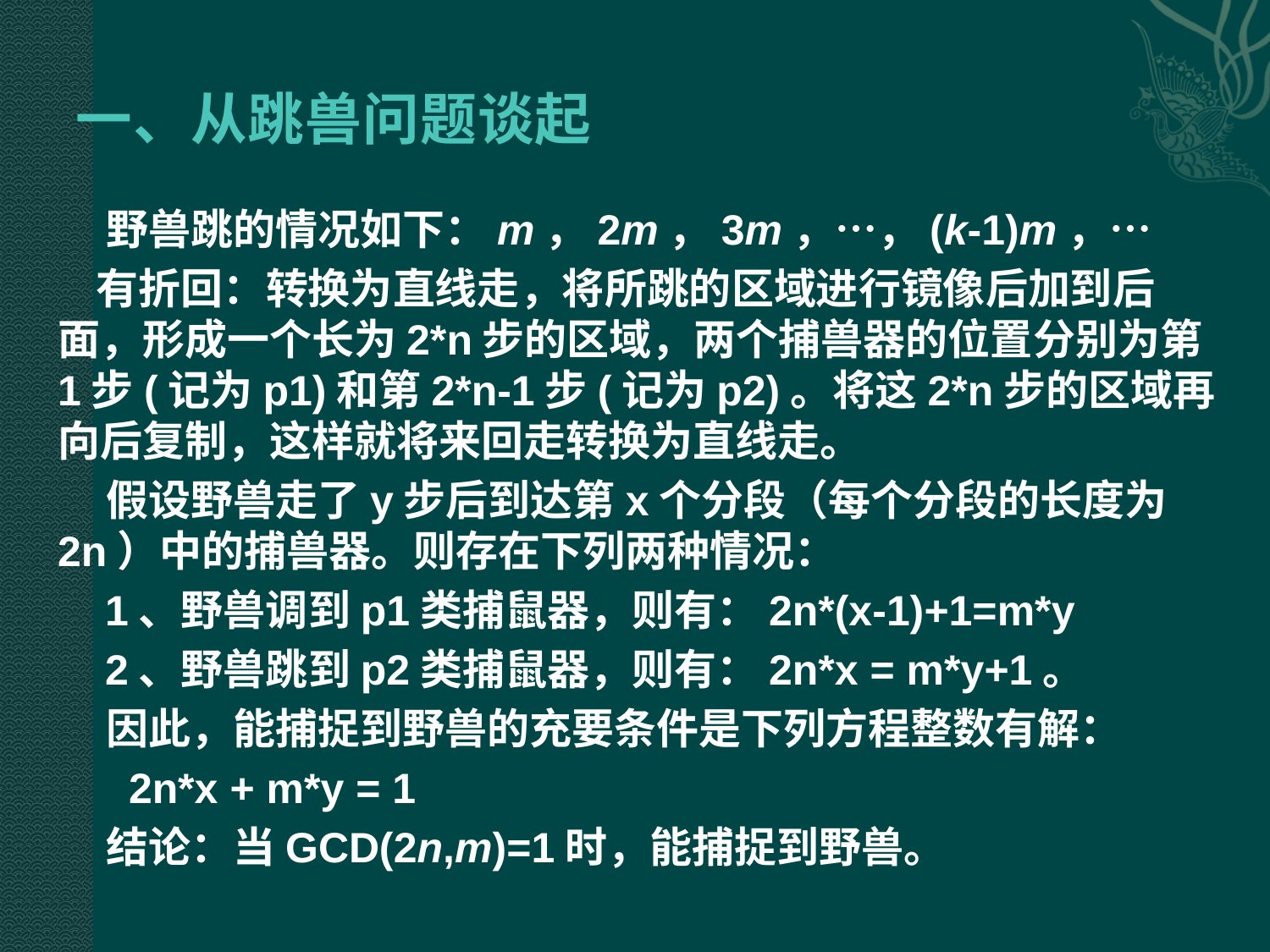

# 一、从跳兽问题谈起
    野兽跳的情况如下：m，2m，3m，…，(k-1)m，…
   有折回：转换为直线走，将所跳的区域进行镜像后加到后面，形成一个长为2*n步的区域，两个捕兽器的位置分别为第1步(记为p1)和第2*n-1步(记为p2)。将这2*n步的区域再向后复制，这样就将来回走转换为直线走。
    假设野兽走了y步后到达第x个分段（每个分段的长度为2n）中的捕兽器。则存在下列两种情况：
    1、野兽调到p1类捕鼠器，则有：2n*(x-1)+1=m*y
    2、野兽跳到p2类捕鼠器，则有：2n*x = m*y+1。
    因此，能捕捉到野兽的充要条件是下列方程整数有解：
      2n*x + m*y = 1
    结论：当GCD(2n,m)=1时，能捕捉到野兽。